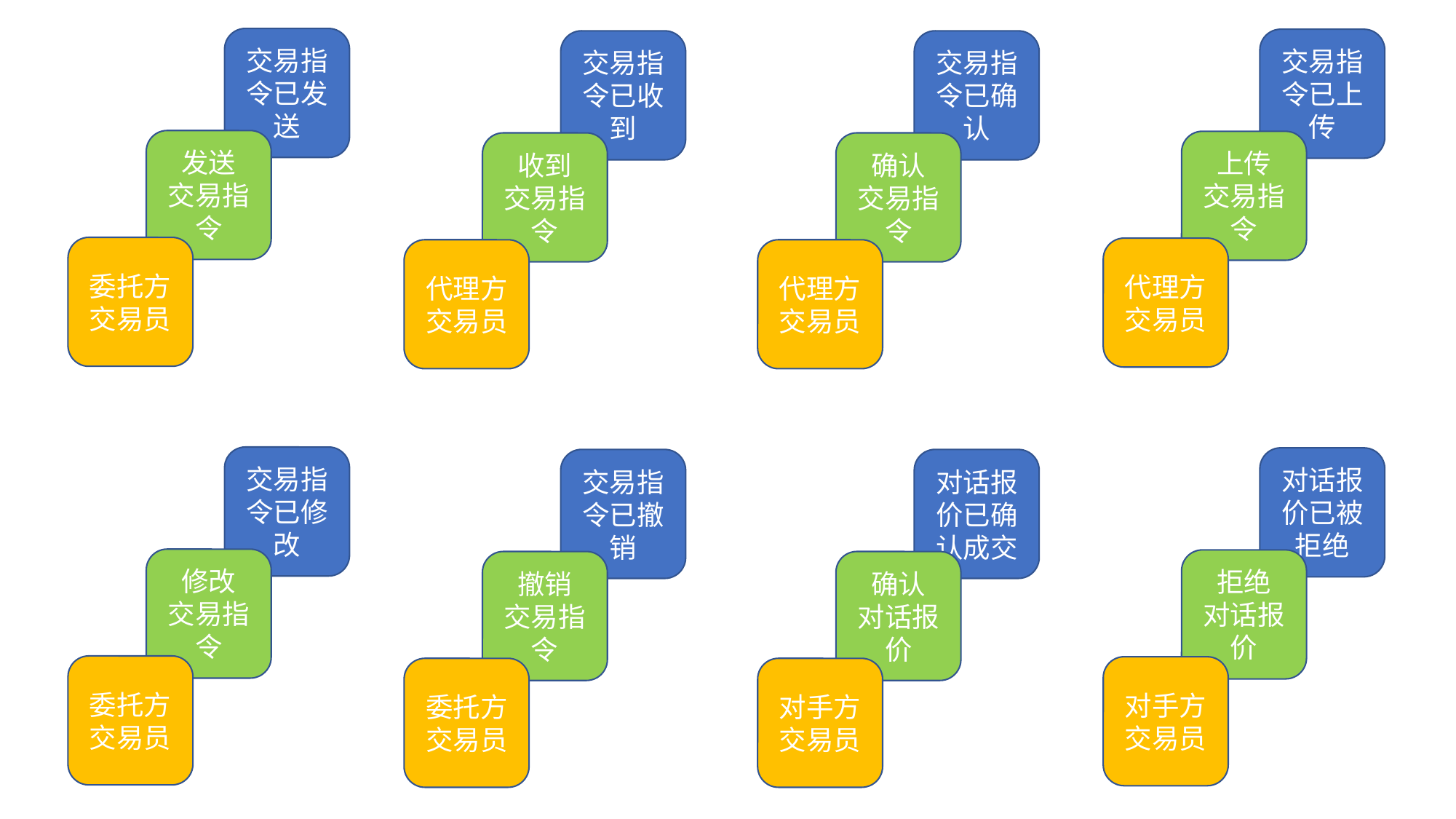

交易指令已发送
交易指令已上传
交易指令已收到
交易指令已确认
发送
交易指令
上传
交易指令
收到
交易指令
确认
交易指令
委托方交易员
代理方交易员
代理方交易员
代理方交易员
交易指令已修改
对话报价已被拒绝
交易指令已撤销
对话报价已确认成交
修改
交易指令
拒绝
对话报价
撤销
交易指令
确认
对话报价
委托方交易员
对手方交易员
委托方交易员
对手方
交易员